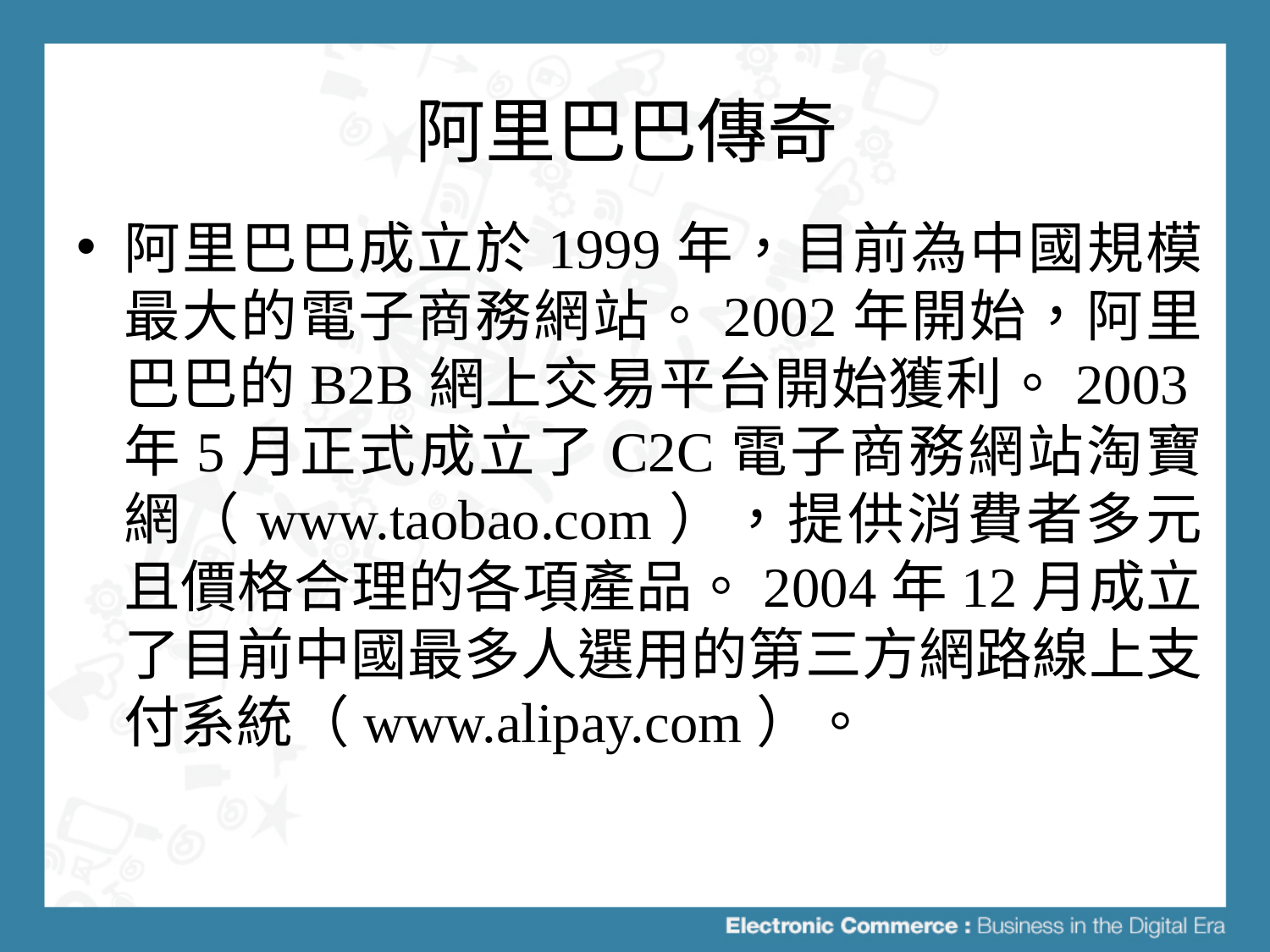

# 阿里巴巴傳奇
阿里巴巴成立於1999年，目前為中國規模最大的電子商務網站。2002年開始，阿里巴巴的B2B網上交易平台開始獲利。2003年5月正式成立了C2C電子商務網站淘寶網（www.taobao.com），提供消費者多元且價格合理的各項產品。2004年12月成立了目前中國最多人選用的第三方網路線上支付系統（www.alipay.com）。